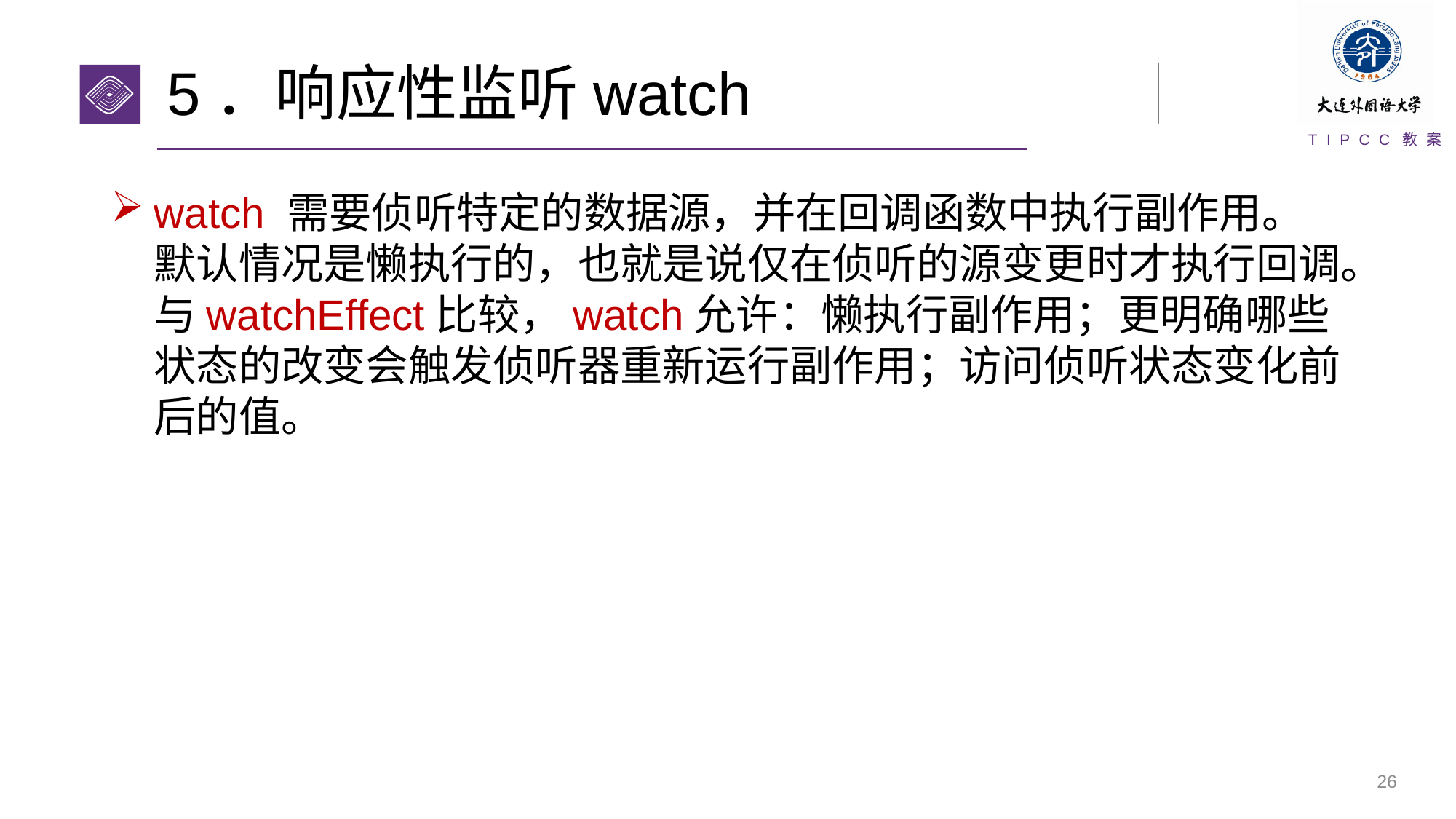

# 5．响应性监听watch
watch 需要侦听特定的数据源，并在回调函数中执行副作用。默认情况是懒执行的，也就是说仅在侦听的源变更时才执行回调。与watchEffect比较，watch允许：懒执行副作用；更明确哪些状态的改变会触发侦听器重新运行副作用；访问侦听状态变化前后的值。
26